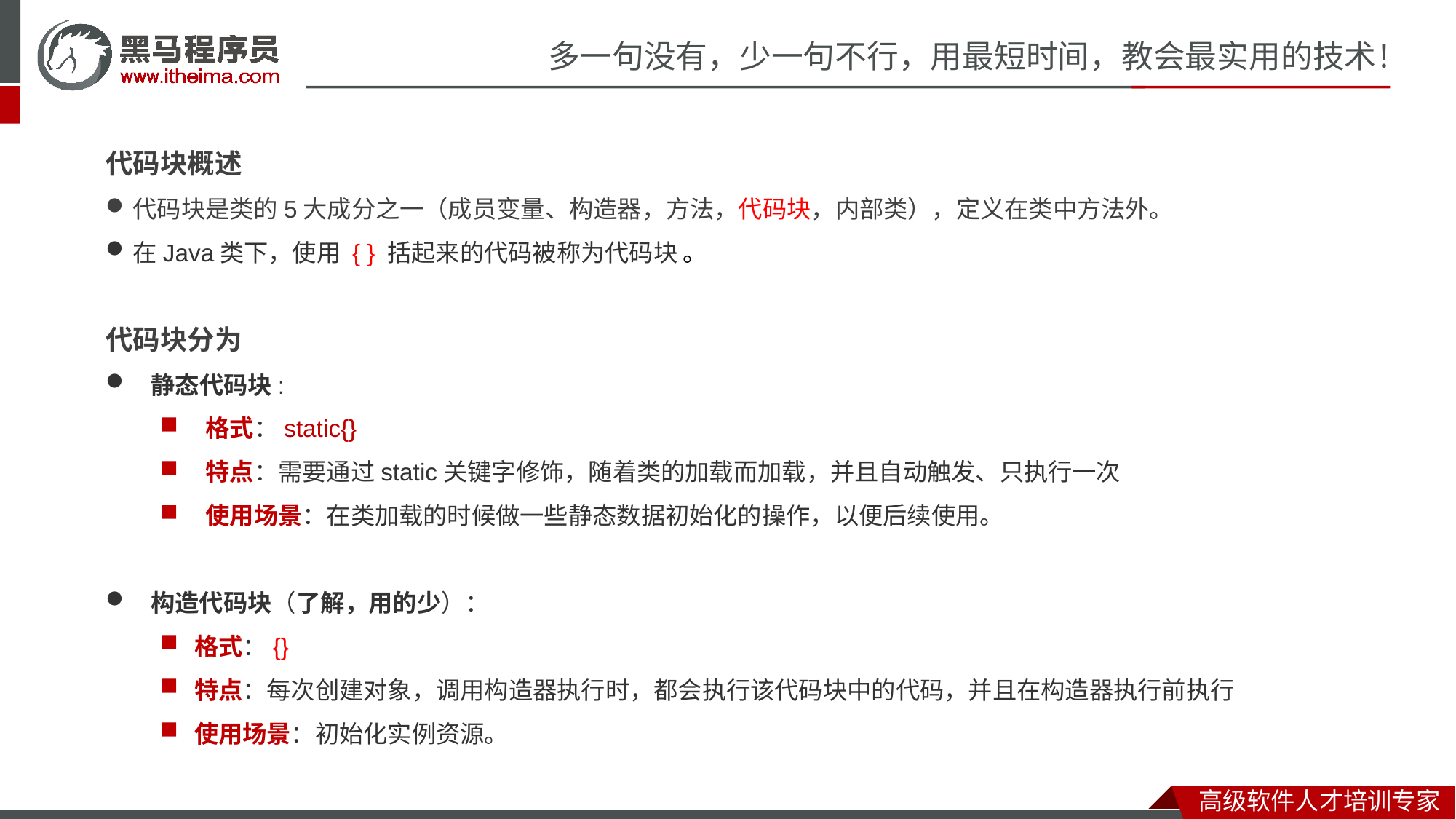

代码块概述
代码块是类的5大成分之一（成员变量、构造器，方法，代码块，内部类），定义在类中方法外。
在Java类下，使用 { } 括起来的代码被称为代码块 。
代码块分为
静态代码块:
格式：static{}
特点：需要通过static关键字修饰，随着类的加载而加载，并且自动触发、只执行一次
使用场景：在类加载的时候做一些静态数据初始化的操作，以便后续使用。

 构造代码块（了解，用的少）：
格式：{}
特点：每次创建对象，调用构造器执行时，都会执行该代码块中的代码，并且在构造器执行前执行
使用场景：初始化实例资源。